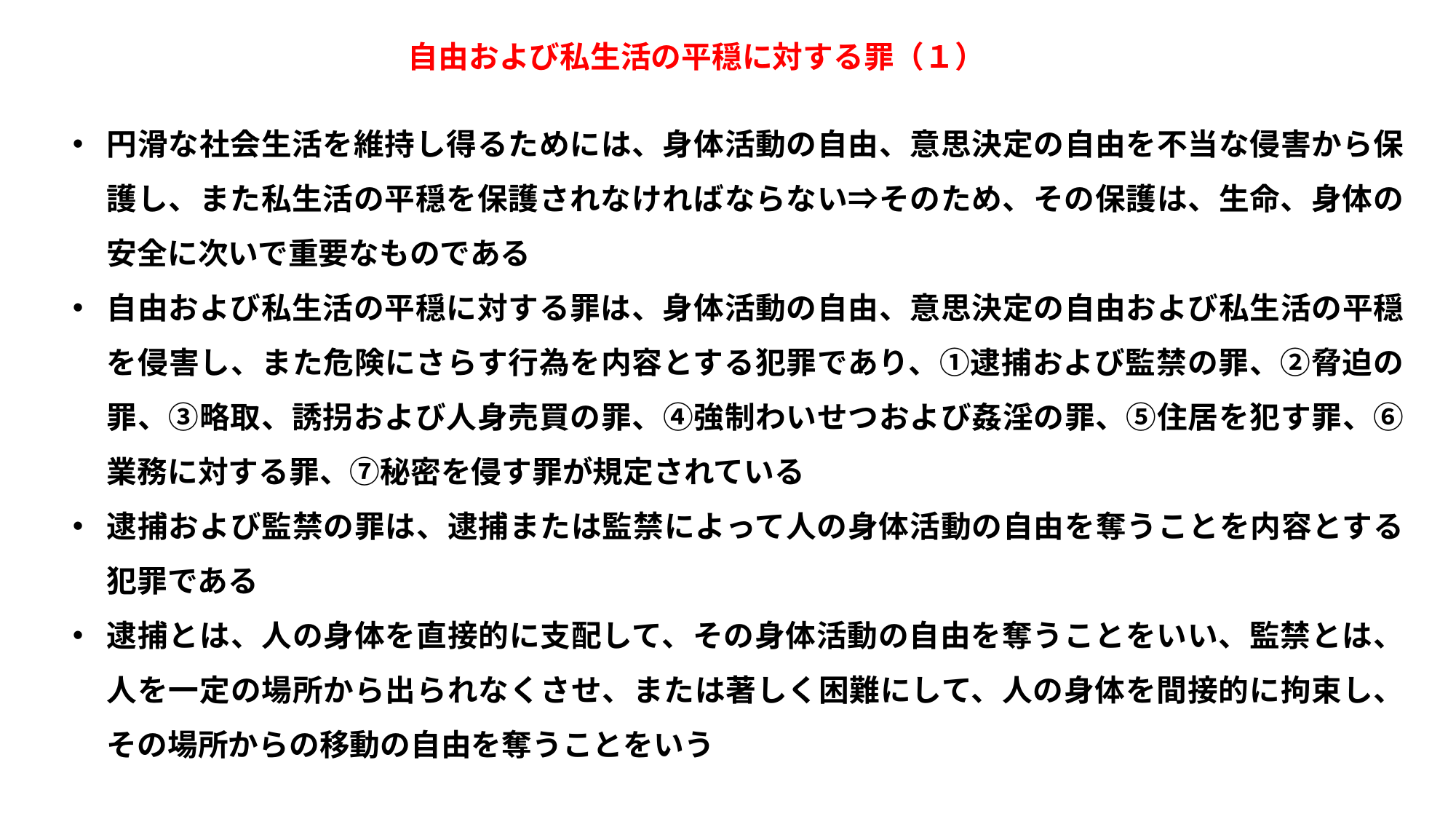

自由および私生活の平穏に対する罪（１）
円滑な社会生活を維持し得るためには、身体活動の自由、意思決定の自由を不当な侵害から保護し、また私生活の平穏を保護されなければならない⇒そのため、その保護は、生命、身体の安全に次いで重要なものである
自由および私生活の平穏に対する罪は、身体活動の自由、意思決定の自由および私生活の平穏を侵害し、また危険にさらす行為を内容とする犯罪であり、①逮捕および監禁の罪、②脅迫の罪、③略取、誘拐および人身売買の罪、④強制わいせつおよび姦淫の罪、⑤住居を犯す罪、⑥業務に対する罪、⑦秘密を侵す罪が規定されている
逮捕および監禁の罪は、逮捕または監禁によって人の身体活動の自由を奪うことを内容とする犯罪である
逮捕とは、人の身体を直接的に支配して、その身体活動の自由を奪うことをいい、監禁とは、人を一定の場所から出られなくさせ、または著しく困難にして、人の身体を間接的に拘束し、その場所からの移動の自由を奪うことをいう